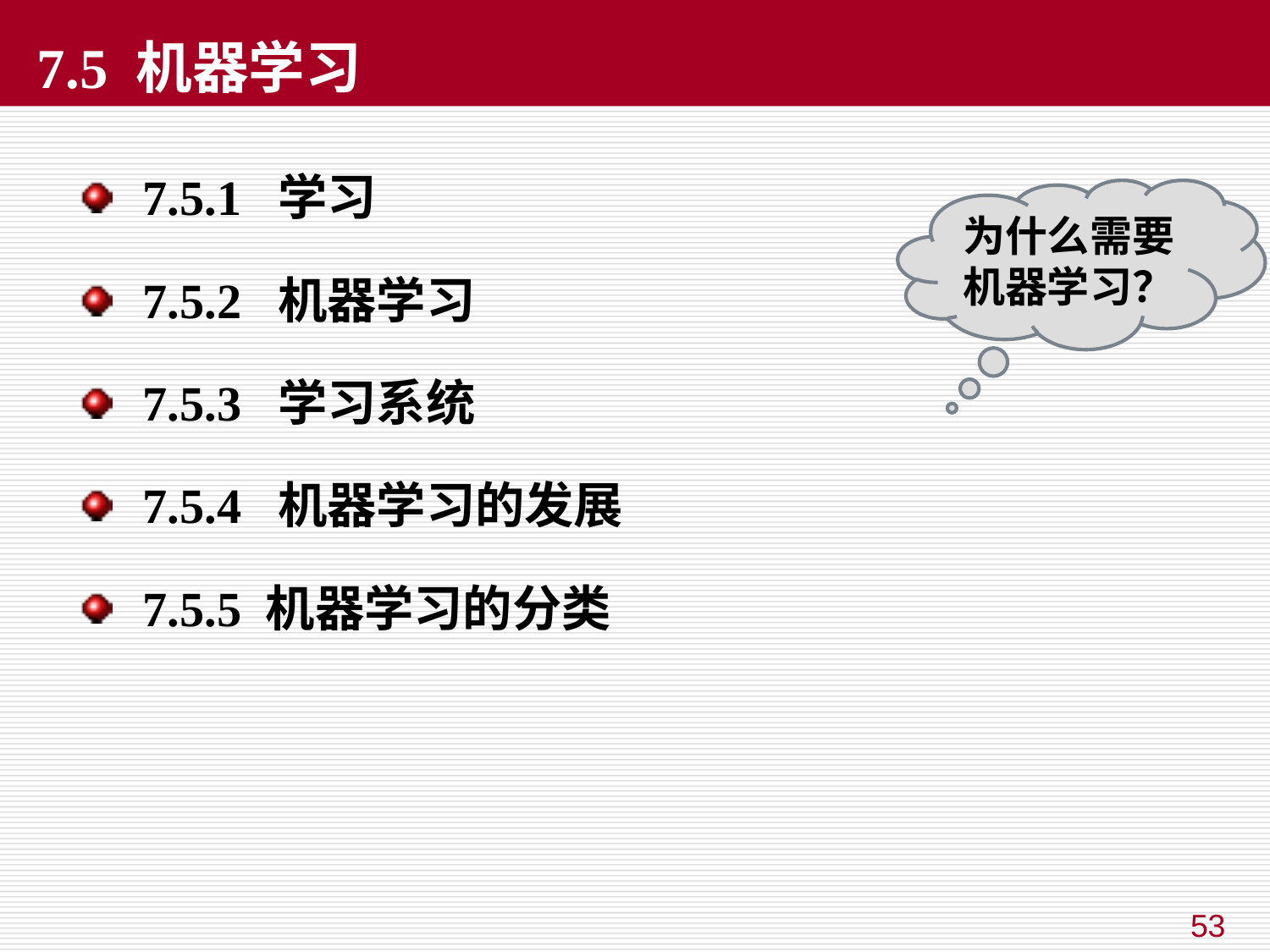

# 7.5 机器学习
7.5.1  学习
7.5.2  机器学习
7.5.3  学习系统
7.5.4  机器学习的发展
7.5.5 机器学习的分类
为什么需要机器学习？
53